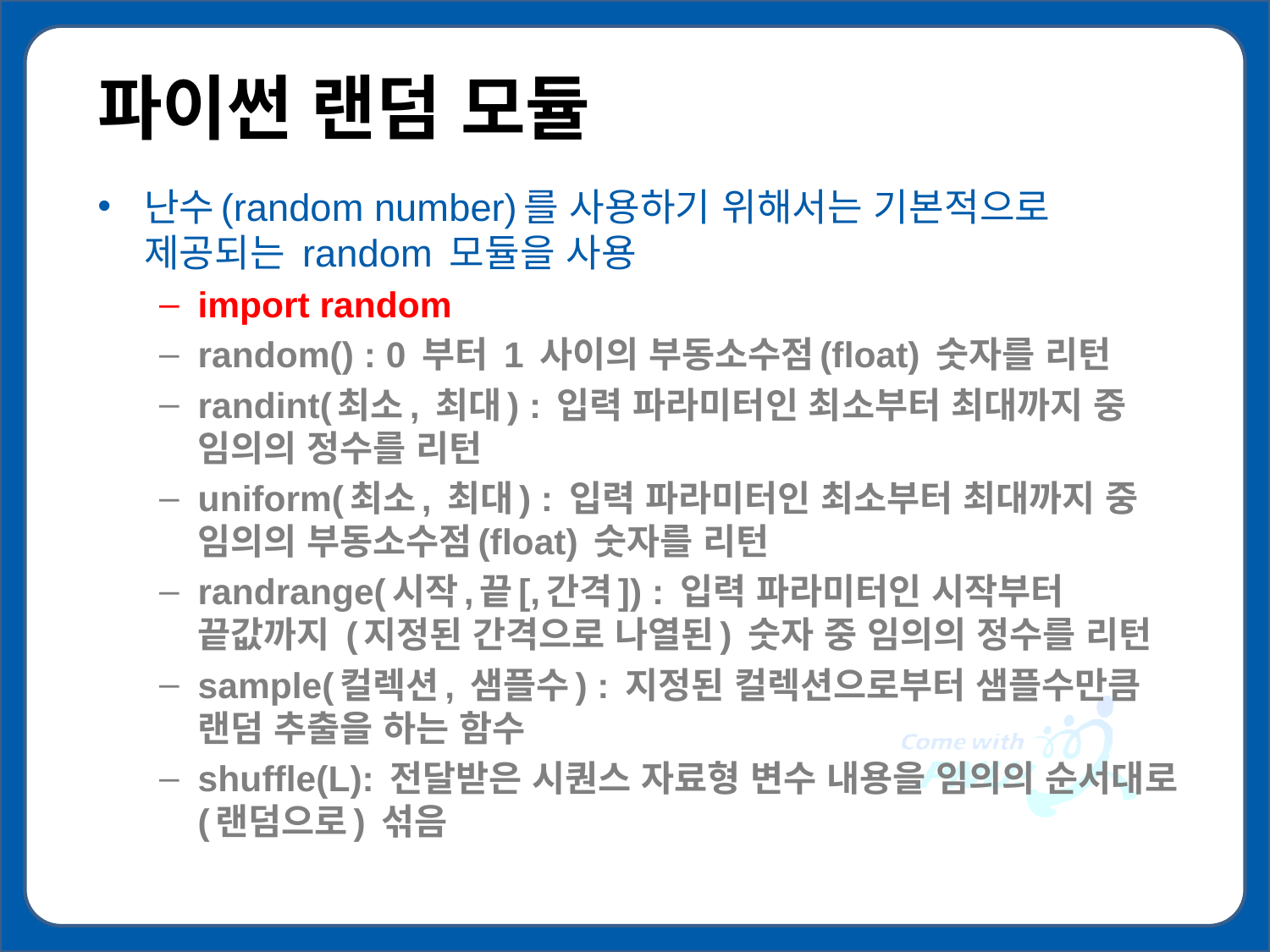

# 파이썬 랜덤 모듈
난수(random number)를 사용하기 위해서는 기본적으로 제공되는 random 모듈을 사용
import random
random() : 0 부터 1 사이의 부동소수점(float) 숫자를 리턴
randint(최소, 최대) : 입력 파라미터인 최소부터 최대까지 중 임의의 정수를 리턴
uniform(최소, 최대) : 입력 파라미터인 최소부터 최대까지 중 임의의 부동소수점(float) 숫자를 리턴
randrange(시작,끝[,간격]) : 입력 파라미터인 시작부터 끝값까지 (지정된 간격으로 나열된) 숫자 중 임의의 정수를 리턴
sample(컬렉션, 샘플수) : 지정된 컬렉션으로부터 샘플수만큼 랜덤 추출을 하는 함수
shuffle(L): 전달받은 시퀀스 자료형 변수 내용을 임의의 순서대로(랜덤으로) 섞음